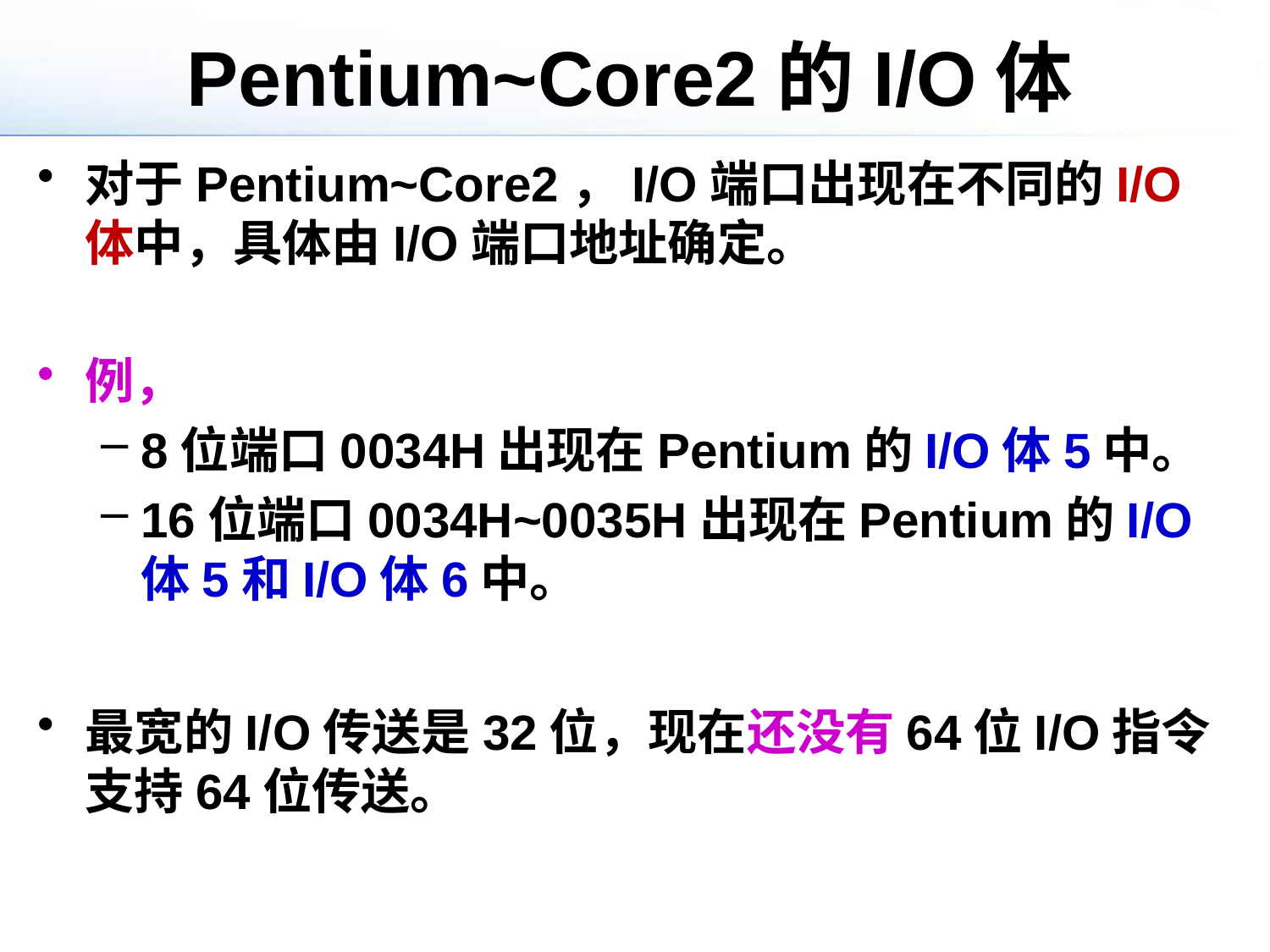

# Pentium~Core2的I/O体
对于Pentium~Core2，I/O端口出现在不同的I/O体中，具体由I/O端口地址确定。

例，
8位端口0034H出现在Pentium的I/O体5中。
16位端口0034H~0035H出现在Pentium的I/O体5和I/O体6中。

最宽的I/O传送是32位，现在还没有64位I/O指令支持64位传送。